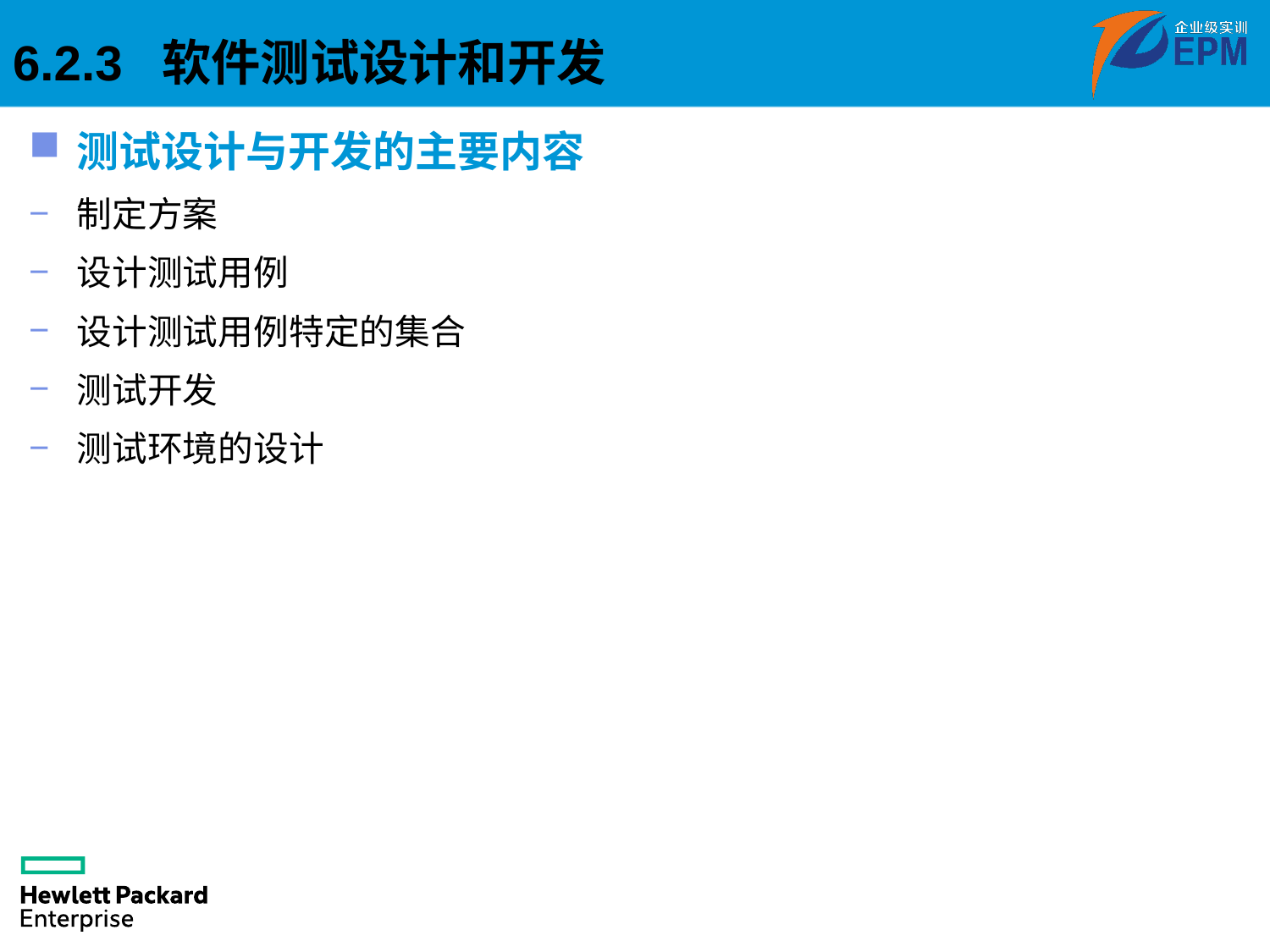

6.2.3  软件测试设计和开发
测试设计与开发的主要内容
制定方案
设计测试用例
设计测试用例特定的集合
测试开发
测试环境的设计